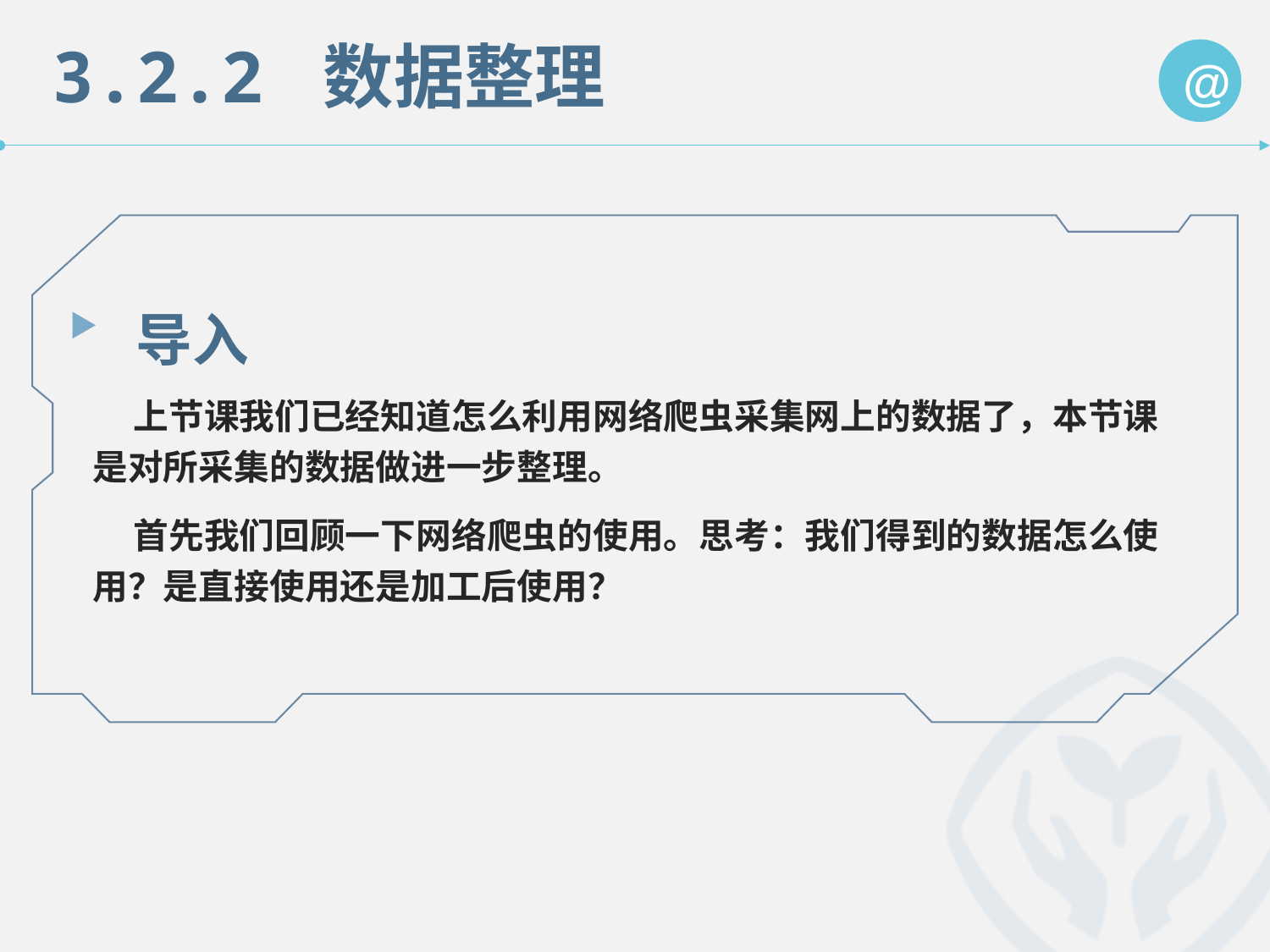

3.2.2 数据整理
@

导入

    上节课我们已经知道怎么利用网络爬虫采集网上的数据了，本节课是对所采集的数据做进一步整理。
    首先我们回顾一下网络爬虫的使用。思考：我们得到的数据怎么使用？是直接使用还是加工后使用？